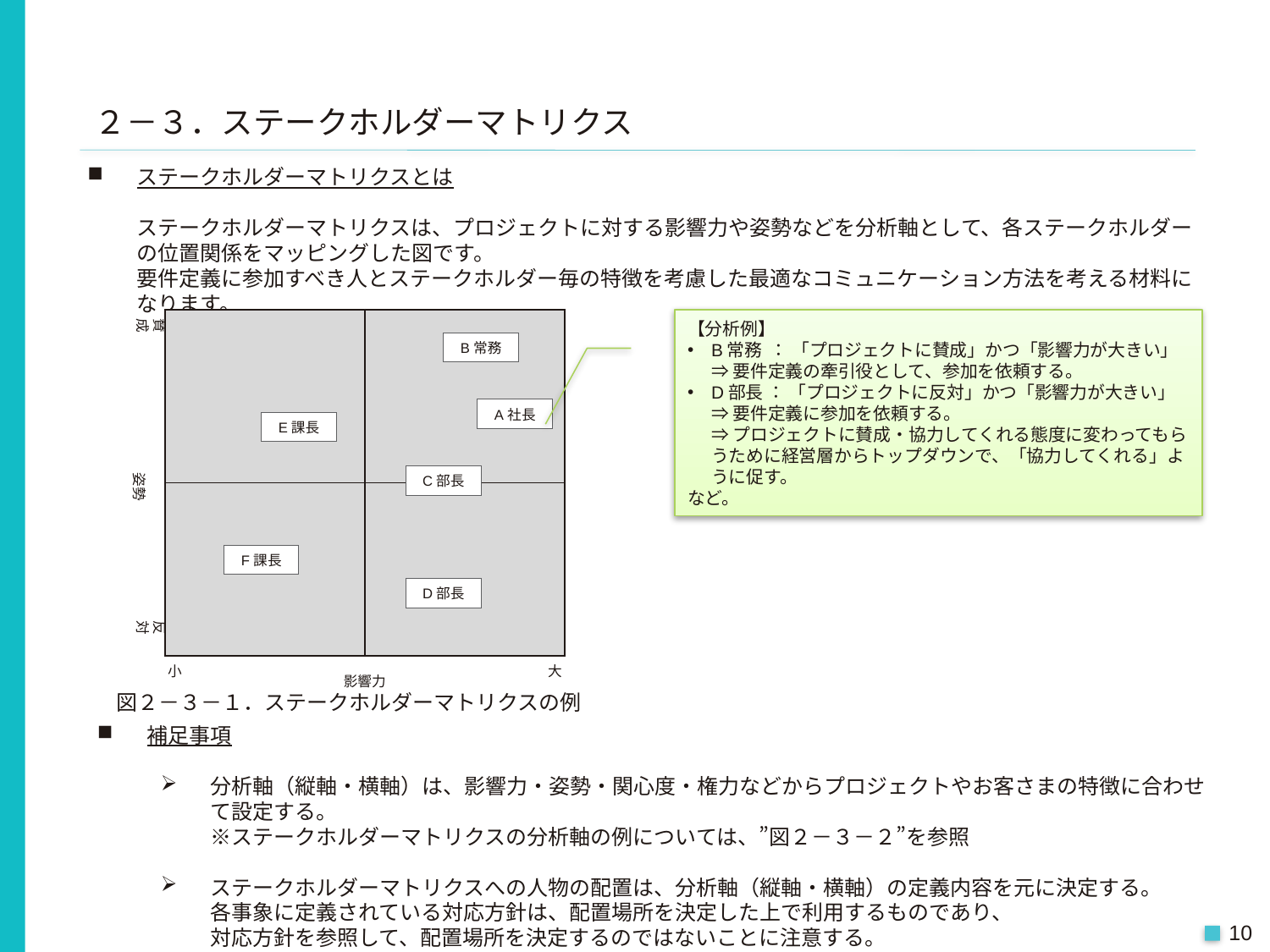

２－３．ステークホルダーマトリクス
ステークホルダーマトリクスとは
ステークホルダーマトリクスは、プロジェクトに対する影響力や姿勢などを分析軸として、各ステークホルダーの位置関係をマッピングした図です。
要件定義に参加すべき人とステークホルダー毎の特徴を考慮した最適なコミュニケーション方法を考える材料になります。
賛成
|  |  |
| --- | --- |
|  |  |
【分析例】
B常務  ： 「プロジェクトに賛成」かつ「影響力が大きい」
⇒ 要件定義の牽引役として、参加を依頼する。
D部長 ： 「プロジェクトに反対」かつ「影響力が大きい」
⇒ 要件定義に参加を依頼する。
⇒ プロジェクトに賛成・協力してくれる態度に変わってもらうために経営層からトップダウンで、「協力してくれる」ように促す。
など。
B常務
姿勢
A社長
E課長
C部長
F課長
D部長
反対
小
大
影響力
図２－３－１．ステークホルダーマトリクスの例
補足事項

分析軸（縦軸・横軸）は、影響力・姿勢・関心度・権力などからプロジェクトやお客さまの特徴に合わせて設定する。
※ステークホルダーマトリクスの分析軸の例については、”図２－３－２”を参照
ステークホルダーマトリクスへの人物の配置は、分析軸（縦軸・横軸）の定義内容を元に決定する。
各事象に定義されている対応方針は、配置場所を決定した上で利用するものであり、
対応方針を参照して、配置場所を決定するのではないことに注意する。
10